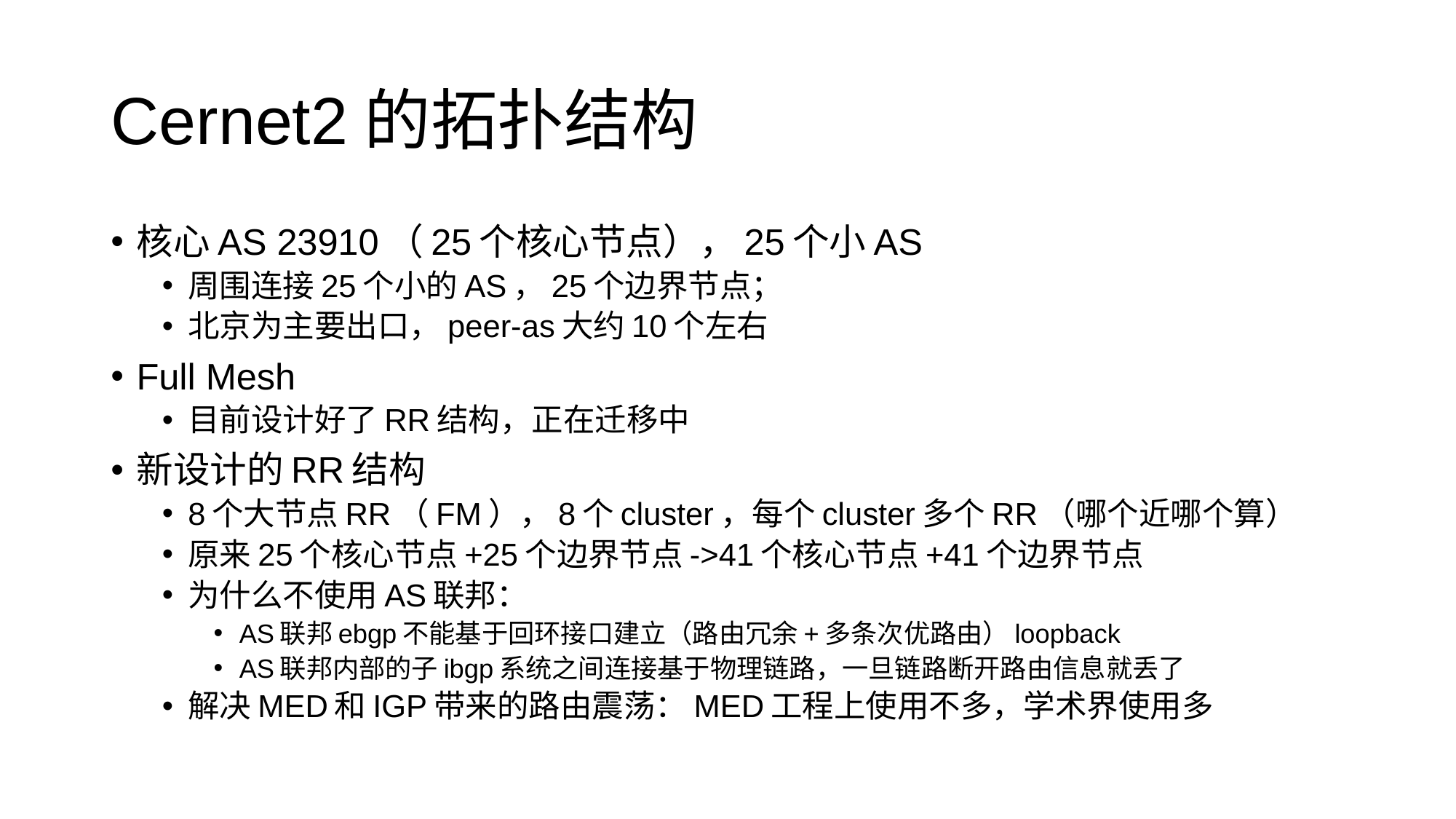

# Cernet2的拓扑结构
核心AS 23910（25个核心节点），25个小AS
周围连接25个小的AS，25个边界节点；
北京为主要出口，peer-as大约10个左右
Full Mesh
目前设计好了RR结构，正在迁移中
新设计的RR结构
8个大节点RR（FM），8个cluster，每个cluster多个RR（哪个近哪个算）
原来25个核心节点+25个边界节点->41个核心节点+41个边界节点
为什么不使用AS联邦：
AS联邦ebgp不能基于回环接口建立（路由冗余+多条次优路由）loopback
AS联邦内部的子ibgp系统之间连接基于物理链路，一旦链路断开路由信息就丢了
解决MED和IGP带来的路由震荡：MED工程上使用不多，学术界使用多